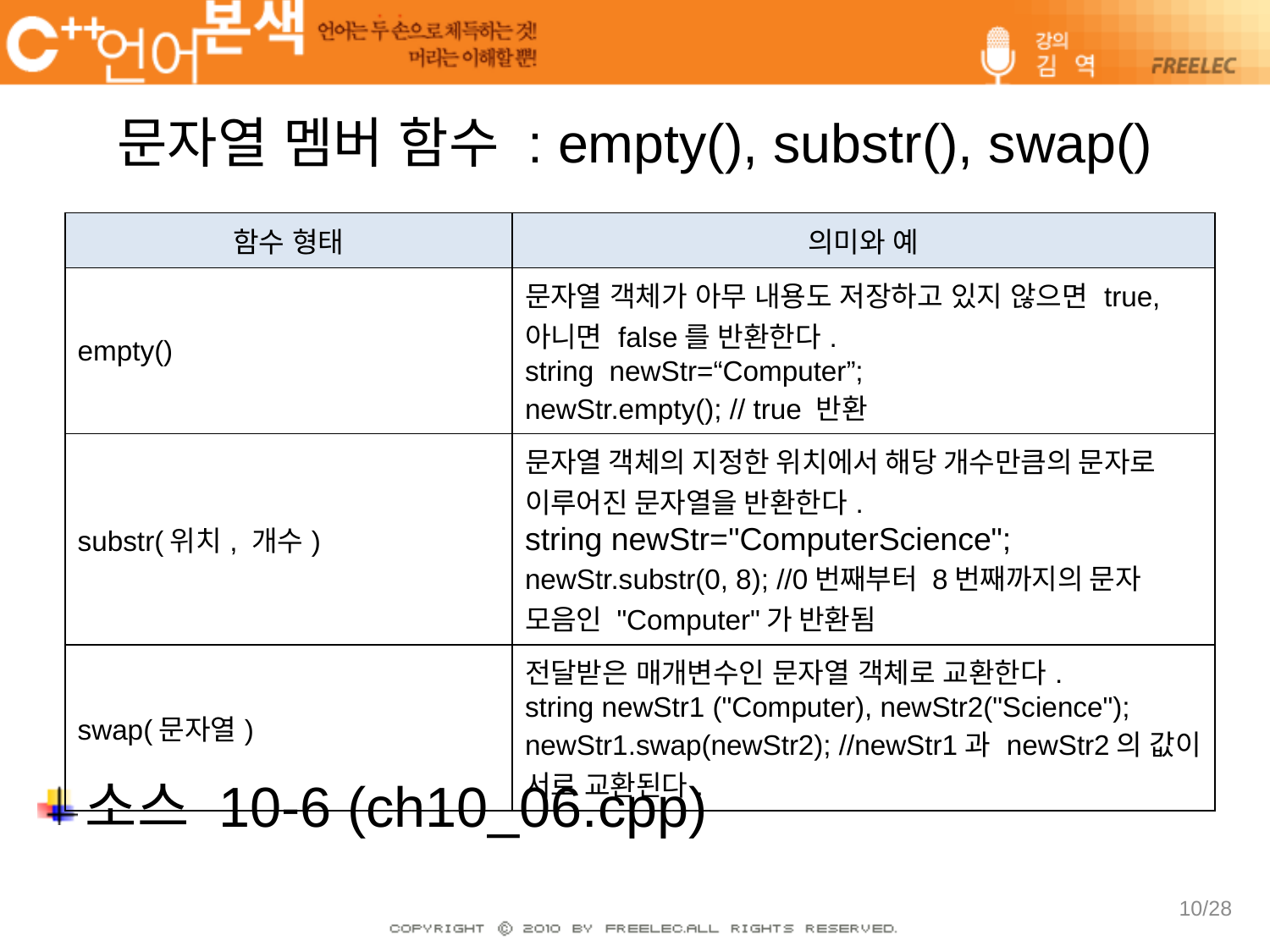

# 문자열 멤버 함수 : empty(), substr(), swap()

소스 10-6 (ch10_06.cpp)
| 함수 형태 | 의미와 예 |
| --- | --- |
| empty() | 문자열 객체가 아무 내용도 저장하고 있지 않으면 true, 아니면 false를 반환한다. string newStr=“Computer”; newStr.empty(); // true 반환 |
| substr(위치, 개수) | 문자열 객체의 지정한 위치에서 해당 개수만큼의 문자로 이루어진 문자열을 반환한다. string newStr="ComputerScience"; newStr.substr(0, 8); //0번째부터 8번째까지의 문자 모음인 "Computer"가 반환됨 |
| swap(문자열) | 전달받은 매개변수인 문자열 객체로 교환한다. string newStr1 ("Computer), newStr2("Science"); newStr1.swap(newStr2); //newStr1과 newStr2의 값이 서로 교환된다. |
10/28